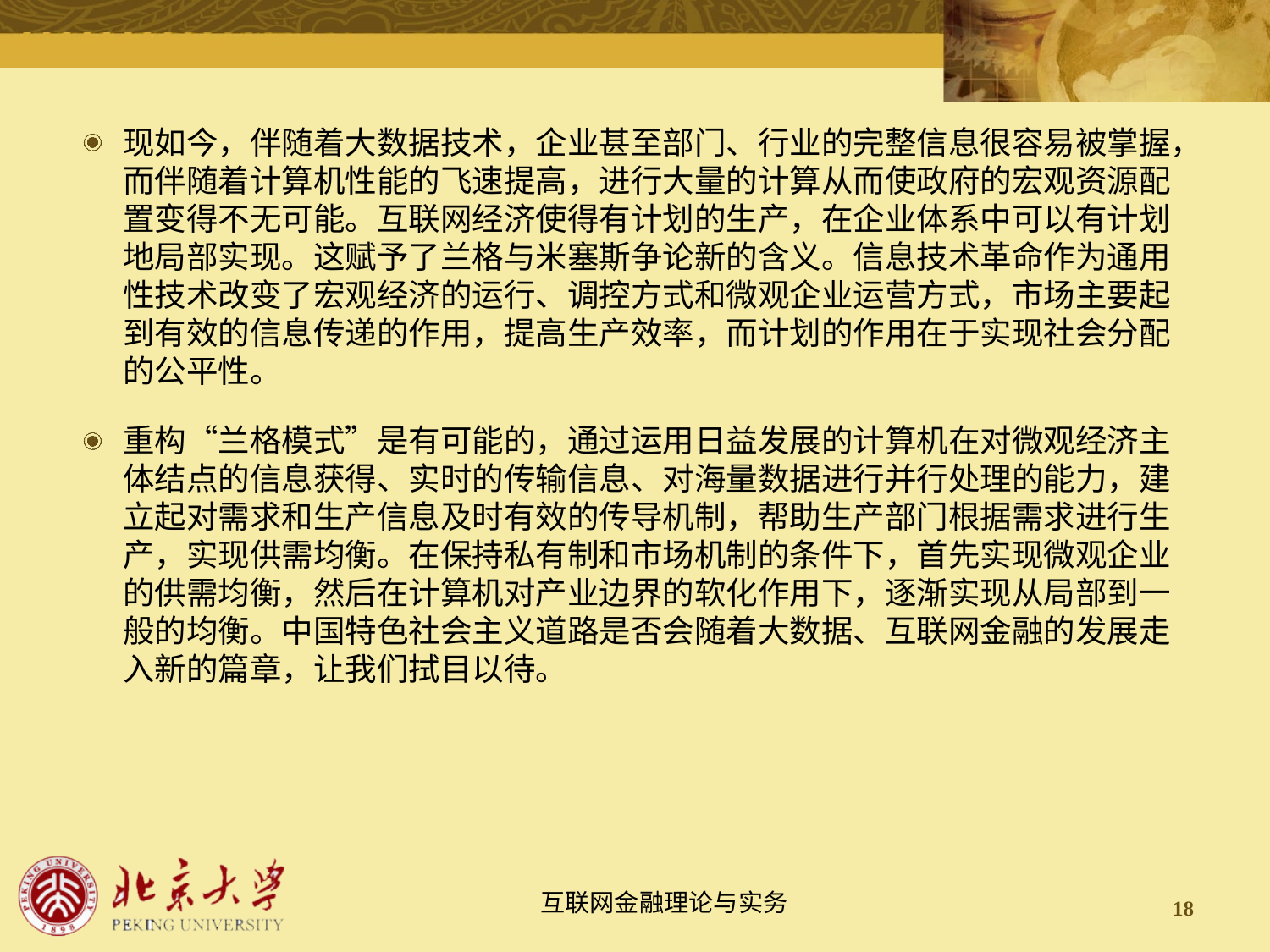

现如今，伴随着大数据技术，企业甚至部门、行业的完整信息很容易被掌握，而伴随着计算机性能的飞速提高，进行大量的计算从而使政府的宏观资源配置变得不无可能。互联网经济使得有计划的生产，在企业体系中可以有计划地局部实现。这赋予了兰格与米塞斯争论新的含义。信息技术革命作为通用性技术改变了宏观经济的运行、调控方式和微观企业运营方式，市场主要起到有效的信息传递的作用，提高生产效率，而计划的作用在于实现社会分配的公平性。
重构“兰格模式”是有可能的，通过运用日益发展的计算机在对微观经济主体结点的信息获得、实时的传输信息、对海量数据进行并行处理的能力，建立起对需求和生产信息及时有效的传导机制，帮助生产部门根据需求进行生产，实现供需均衡。在保持私有制和市场机制的条件下，首先实现微观企业的供需均衡，然后在计算机对产业边界的软化作用下，逐渐实现从局部到一般的均衡。中国特色社会主义道路是否会随着大数据、互联网金融的发展走入新的篇章，让我们拭目以待。
18